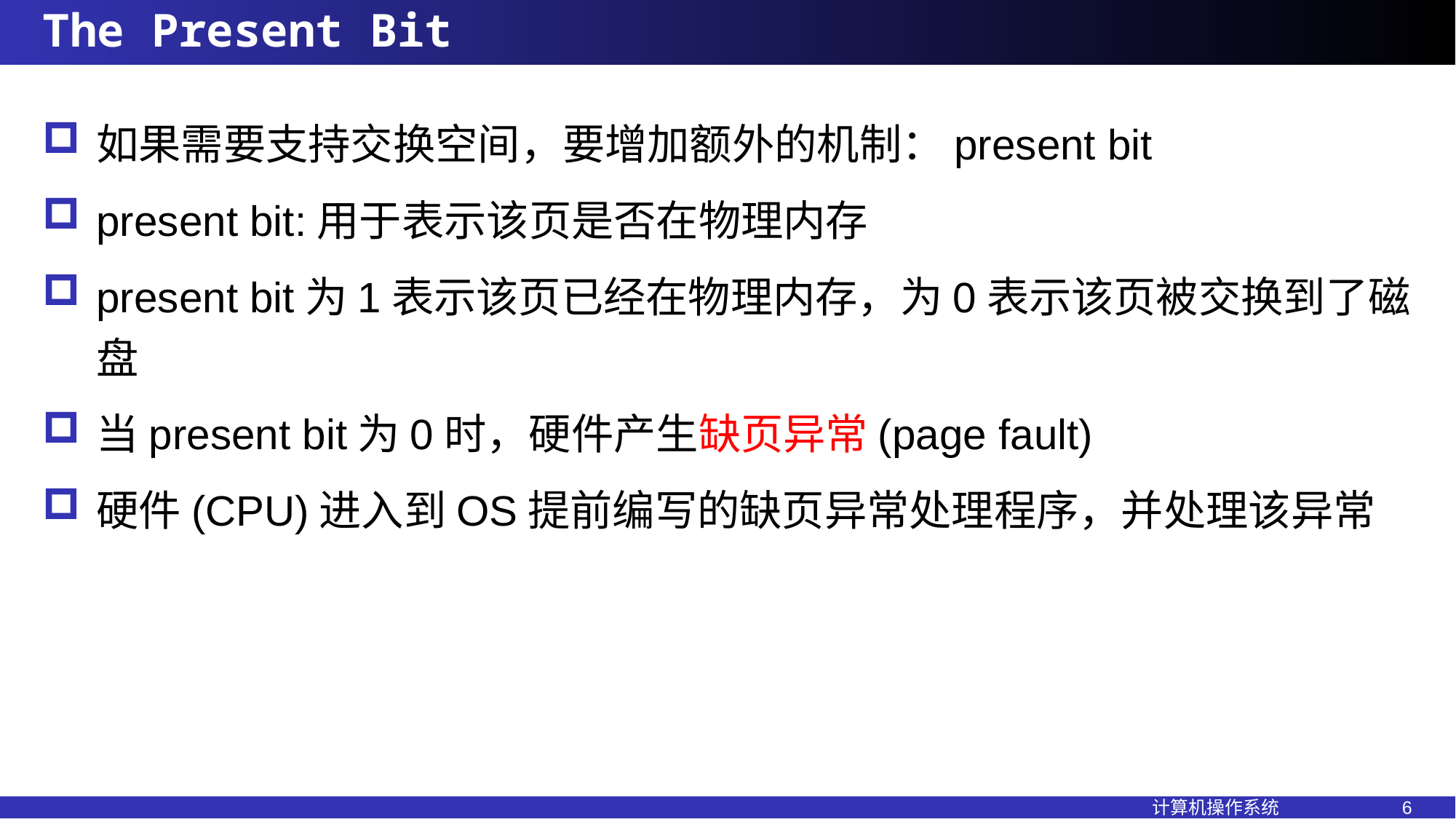

# The Present Bit
如果需要支持交换空间，要增加额外的机制：present bit
present bit:用于表示该页是否在物理内存
present bit为1表示该页已经在物理内存，为0表示该页被交换到了磁盘
当present bit为0时，硬件产生缺页异常(page fault)
硬件(CPU)进入到OS提前编写的缺页异常处理程序，并处理该异常

计算机操作系统                     6